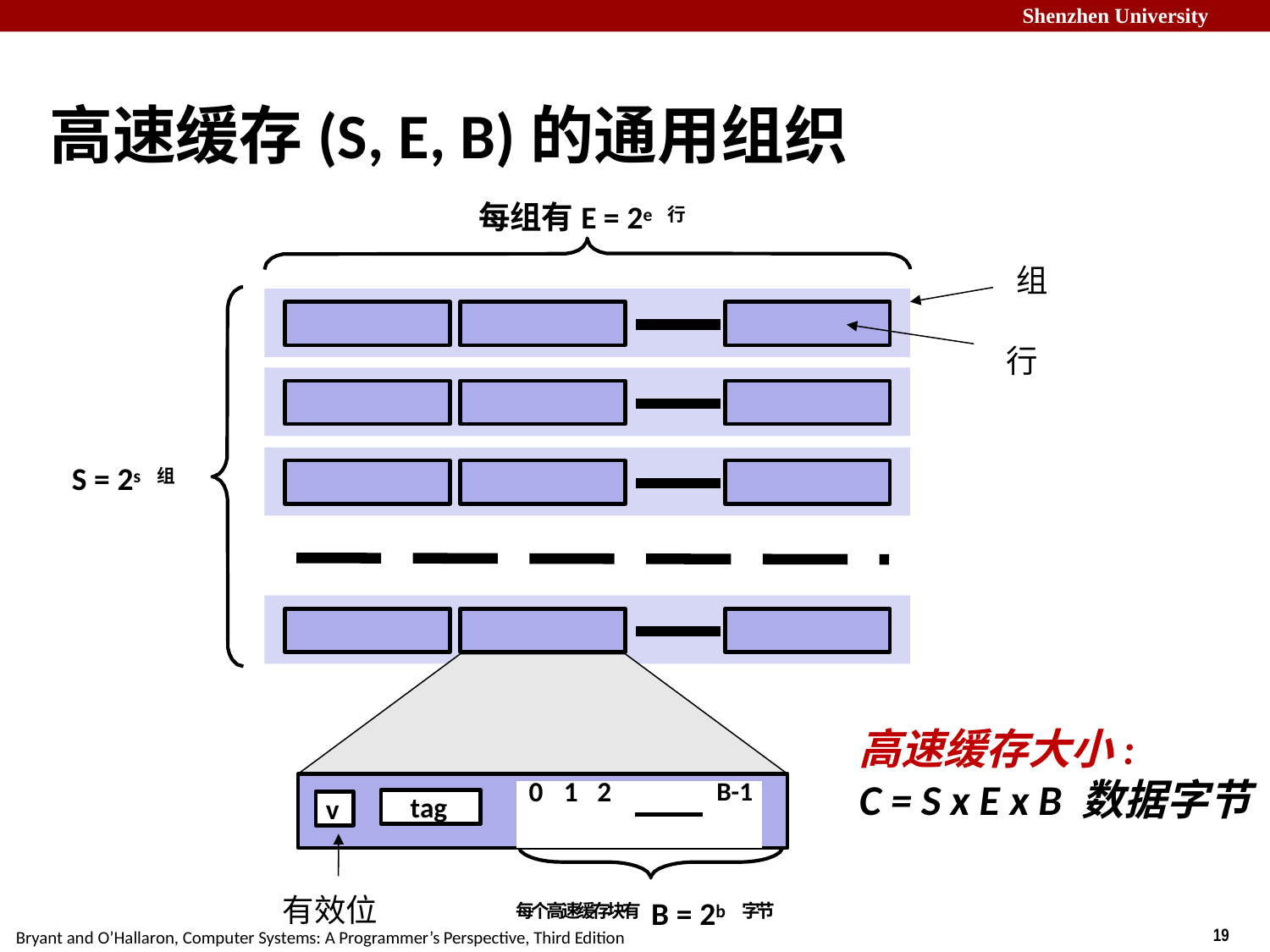

# 高速缓存(S, E, B)的通用组织
每组有E = 2e 行

组

行

S = 2s  组

高速缓存大小:
C = S x E x B 数据字节

| 0 | 1 | 2 |  |  | B-1 |
| --- | --- | --- | --- | --- | --- |
|  |  |  |  |  |  |
tag
v

有效位
每个高速缓存块有  B = 2b  字节